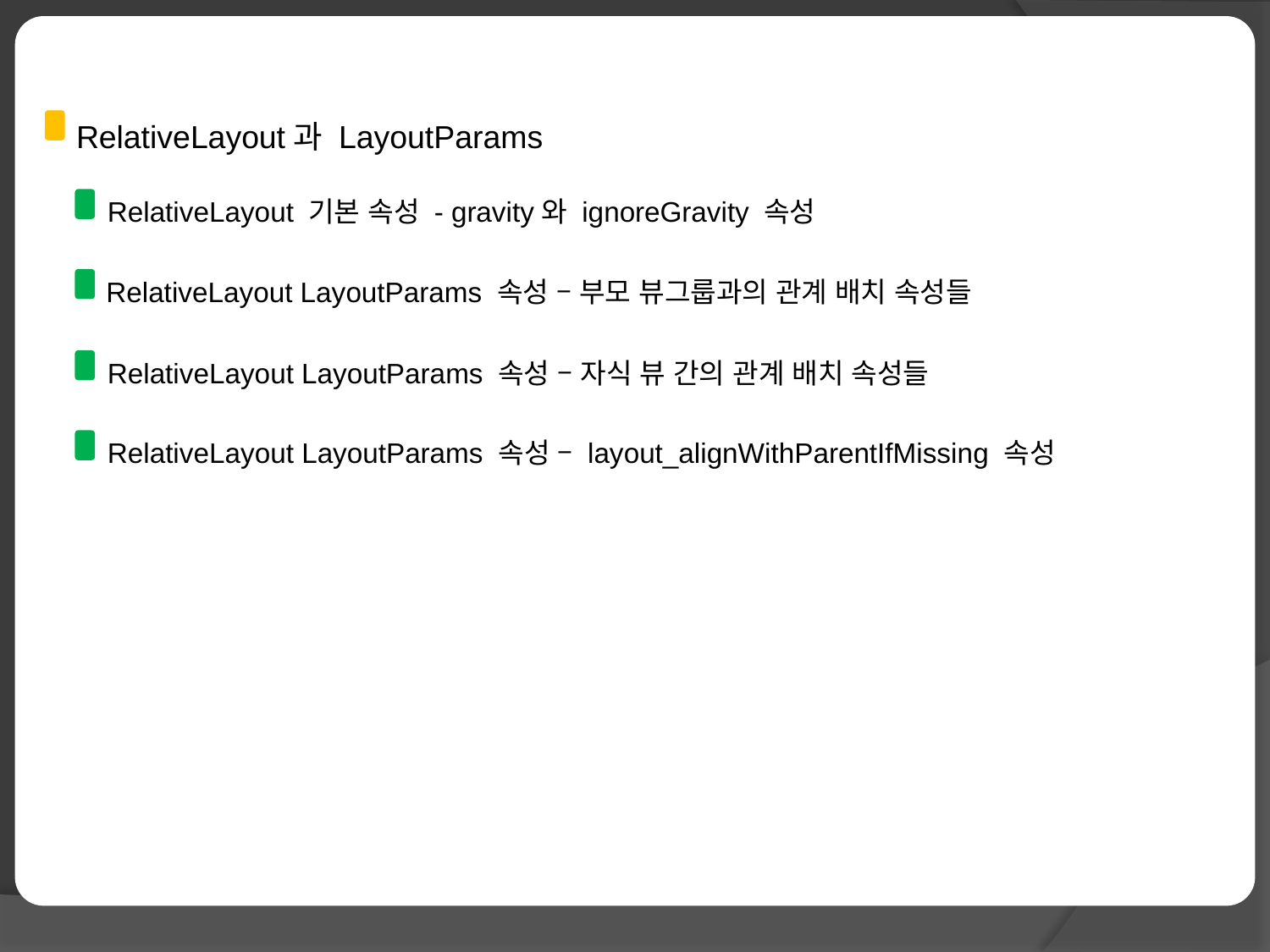

RelativeLayout과 LayoutParams
RelativeLayout 기본 속성 - gravity와 ignoreGravity 속성

RelativeLayout LayoutParams 속성 – 부모 뷰그룹과의 관계 배치 속성들

RelativeLayout LayoutParams 속성 – 자식 뷰 간의 관계 배치 속성들

RelativeLayout LayoutParams 속성 – layout_alignWithParentIfMissing 속성